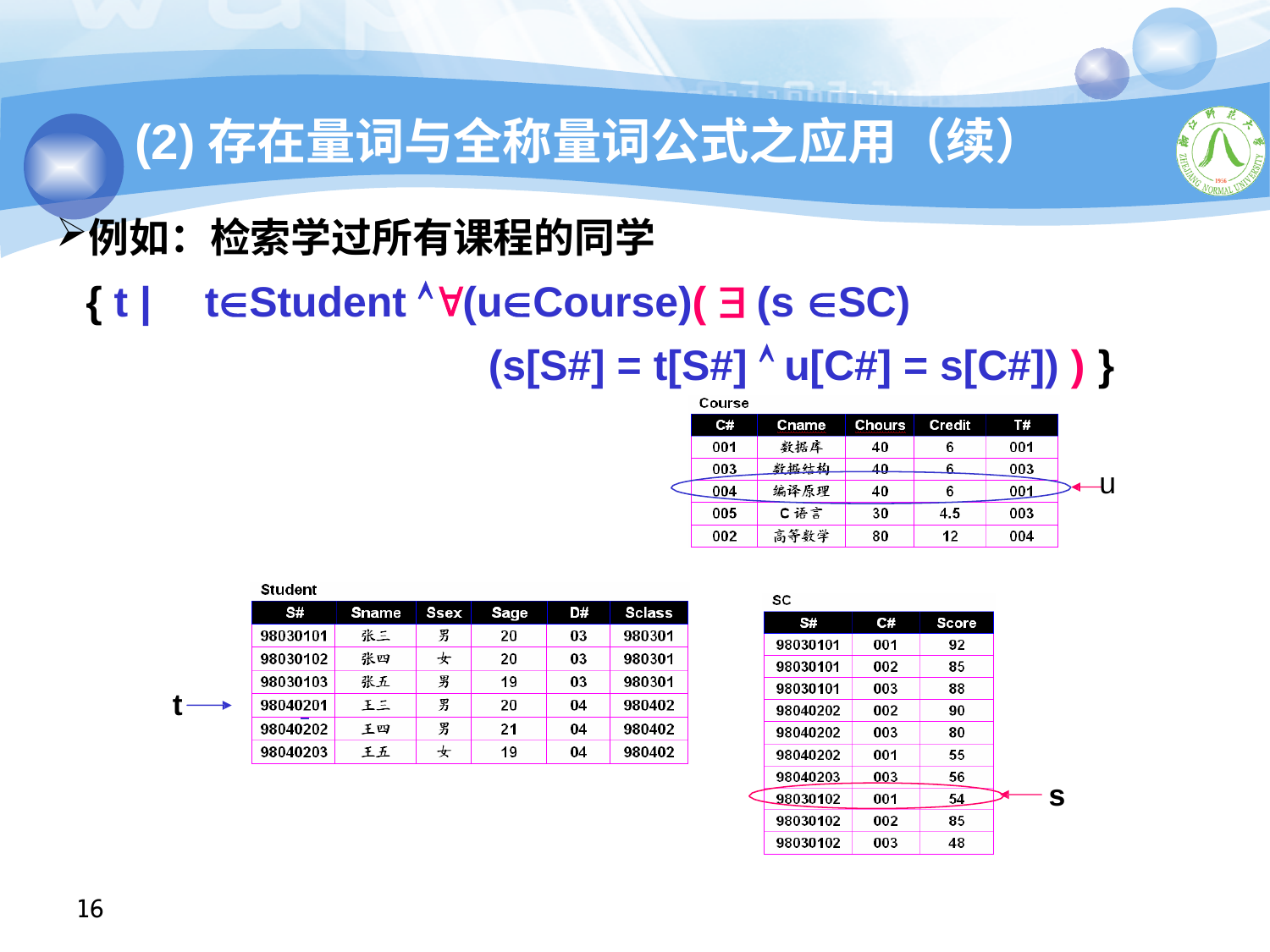

# (2)存在量词与全称量词公式之应用（续）
例如：检索学过所有课程的同学
{ t |	t∈Student ∧∀(u∈Course)( ∃ (s ∈SC)
(s[S#] = t[S#] ∧ u[C#] = s[C#]) ) }

u

t

s

16